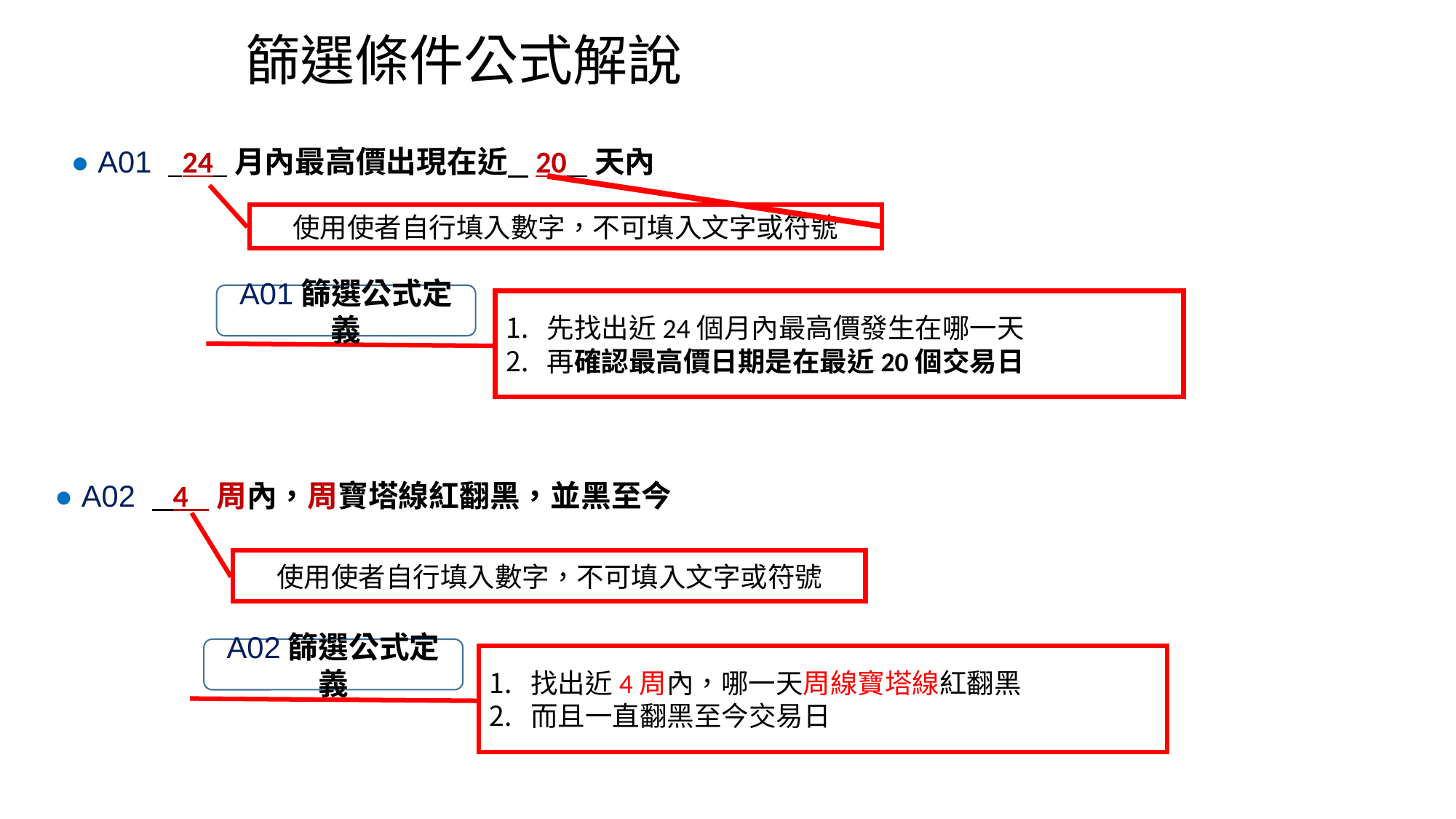

篩選條件公式解說
● A01    24  月內最高價出現在近   20   天內
使用使者自行填入數字，不可填入文字或符號
A01篩選公式定義
先找出近24個月內最高價發生在哪一天
再確認最高價日期是在最近20個交易日
● A02     4   周內，周寶塔線紅翻黑，並黑至今
使用使者自行填入數字，不可填入文字或符號
A02篩選公式定義
找出近4周內，哪一天周線寶塔線紅翻黑
而且一直翻黑至今交易日